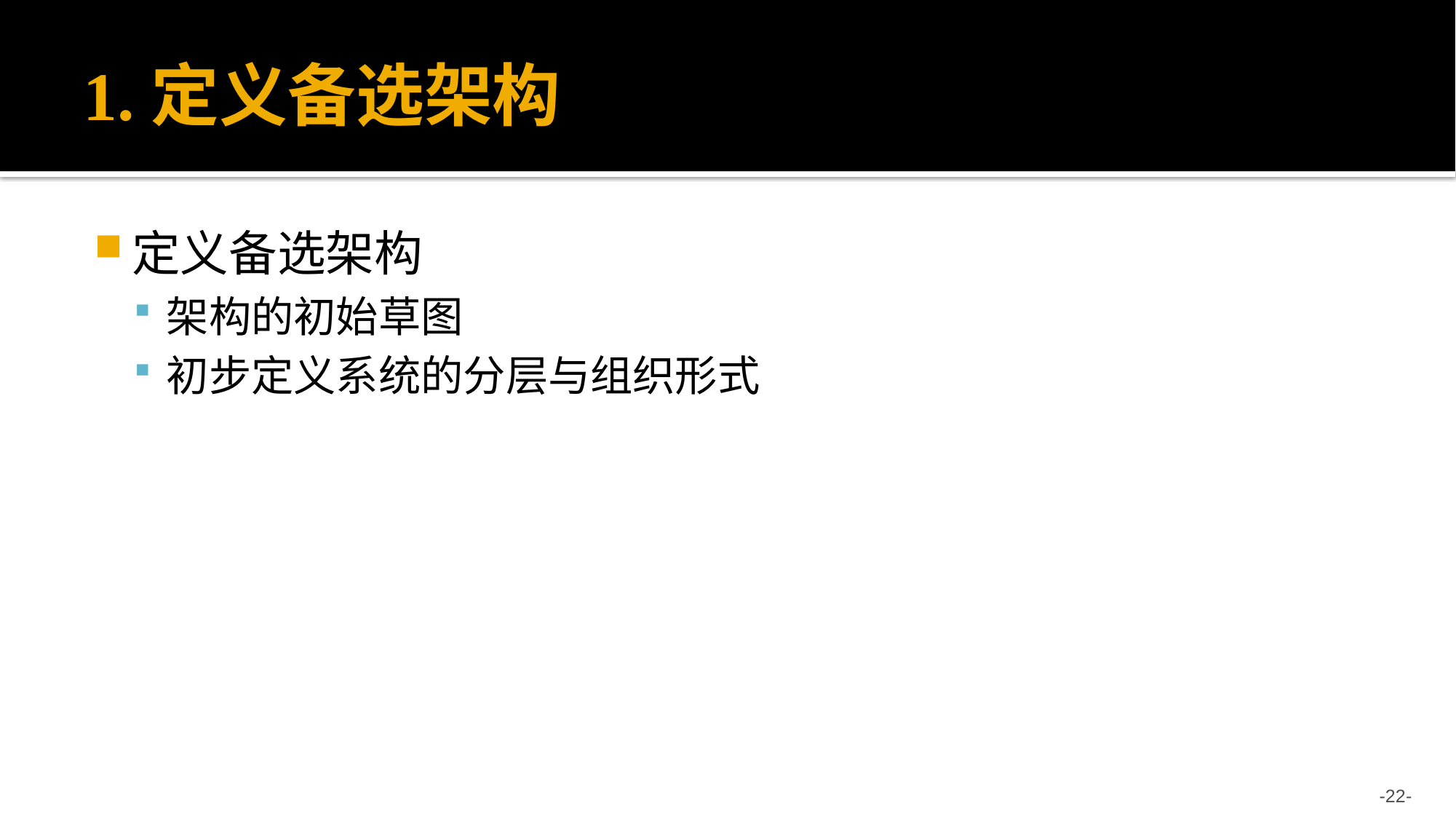

# 1.定义备选架构
定义备选架构
架构的初始草图
初步定义系统的分层与组织形式
-22-